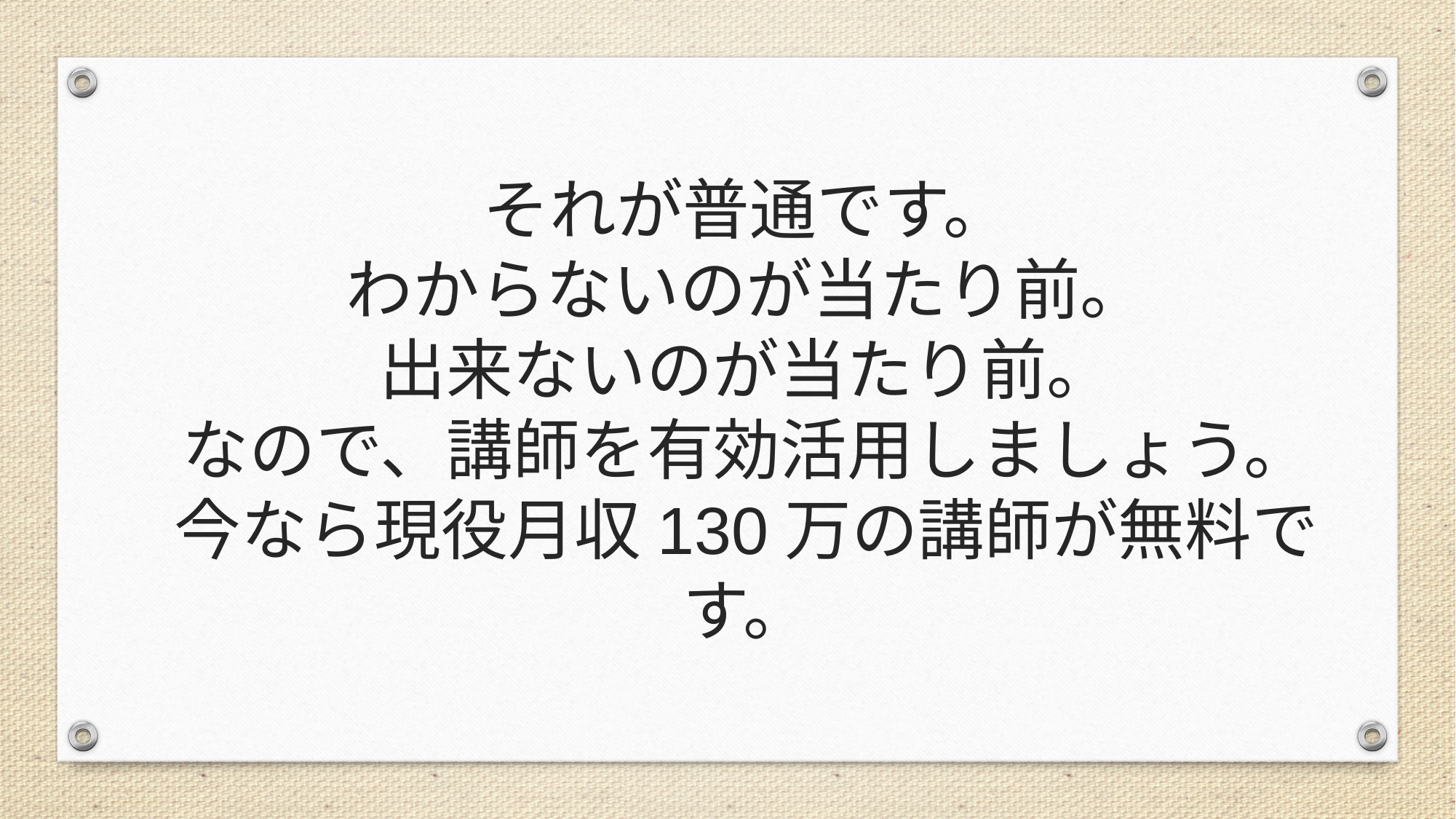

それが普通です。
わからないのが当たり前。
出来ないのが当たり前。
なので、講師を有効活用しましょう。
今なら現役月収130万の講師が無料です。